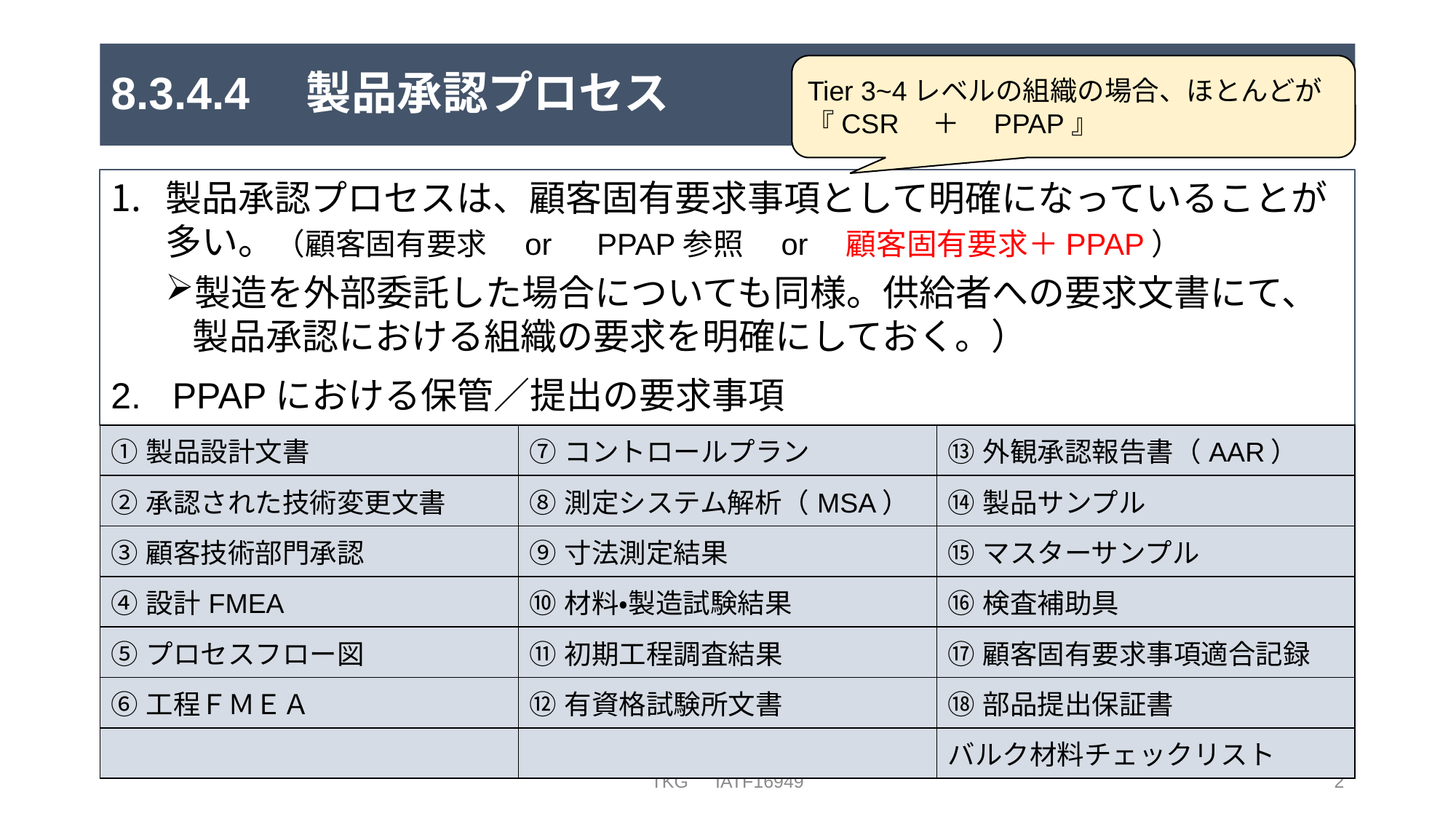

# 8.3.4.4　製品承認プロセス
Tier 3~4レベルの組織の場合、ほとんどが『CSR　＋　PPAP』
製品承認プロセスは、顧客固有要求事項として明確になっていることが多い。（顧客固有要求　or　PPAP参照　or　顧客固有要求＋PPAP）
製造を外部委託した場合についても同様。供給者への要求文書にて、製品承認における組織の要求を明確にしておく。）
PPAPにおける保管／提出の要求事項
| ①製品設計文書 | ⑦コントロールプラン | ⑬外観承認報告書（AAR） |
| --- | --- | --- |
| ②承認された技術変更文書 | ⑧測定システム解析（MSA） | ⑭製品サンプル |
| ③顧客技術部門承認 | ⑨寸法測定結果 | ⑮マスターサンプル |
| ④設計FMEA | ⑩材料・製造試験結果 | ⑯検査補助具 |
| ⑤プロセスフロー図 | ⑪初期工程調査結果 | ⑰顧客固有要求事項適合記録 |
| ⑥工程ＦＭＥＡ | ⑫有資格試験所文書 | ⑱部品提出保証書 |
|  |  | バルク材料チェックリスト |
TKG　IATF16949
2